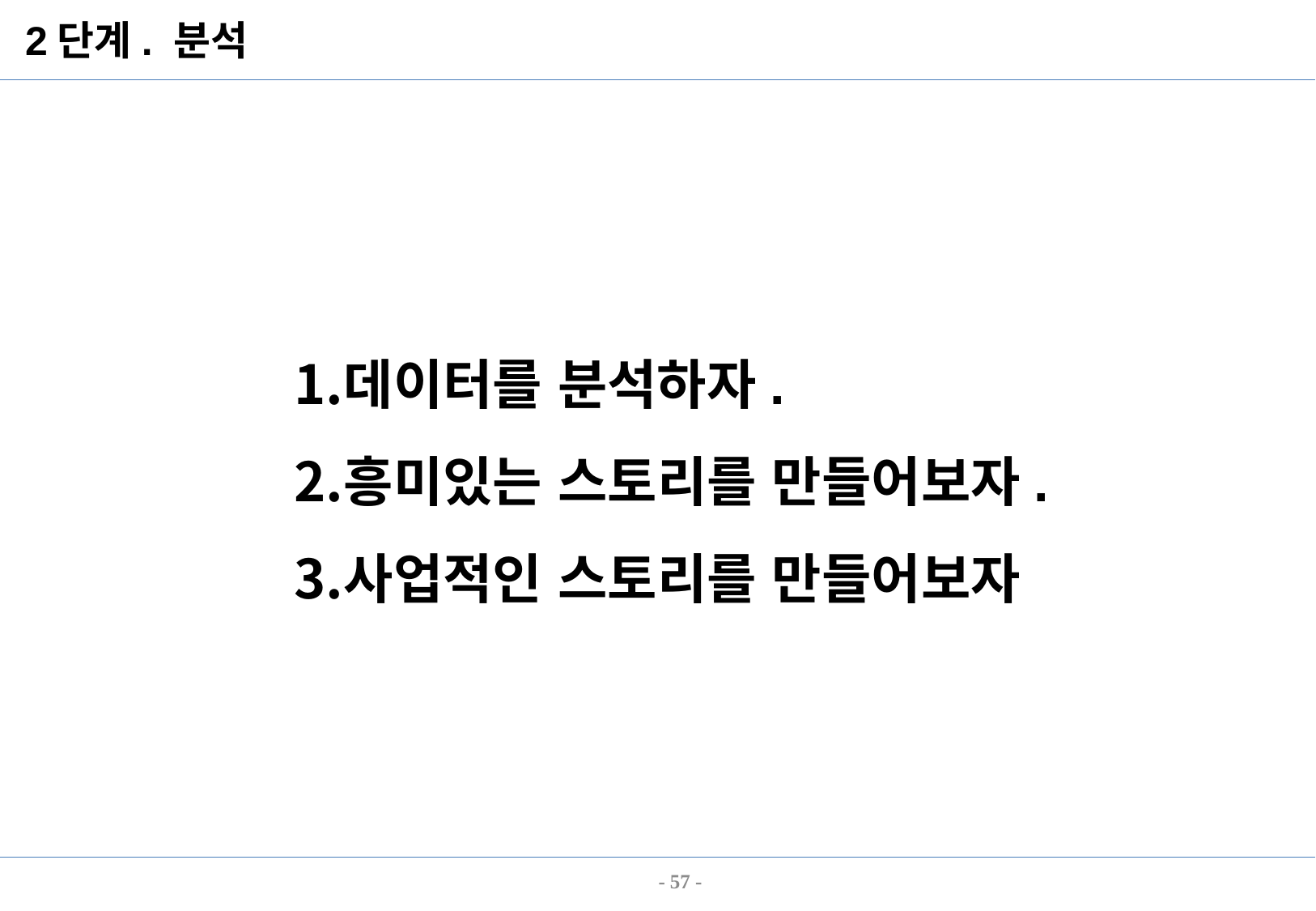

# 2단계. 분석
데이터를 분석하자.
흥미있는 스토리를 만들어보자.
사업적인 스토리를 만들어보자
57